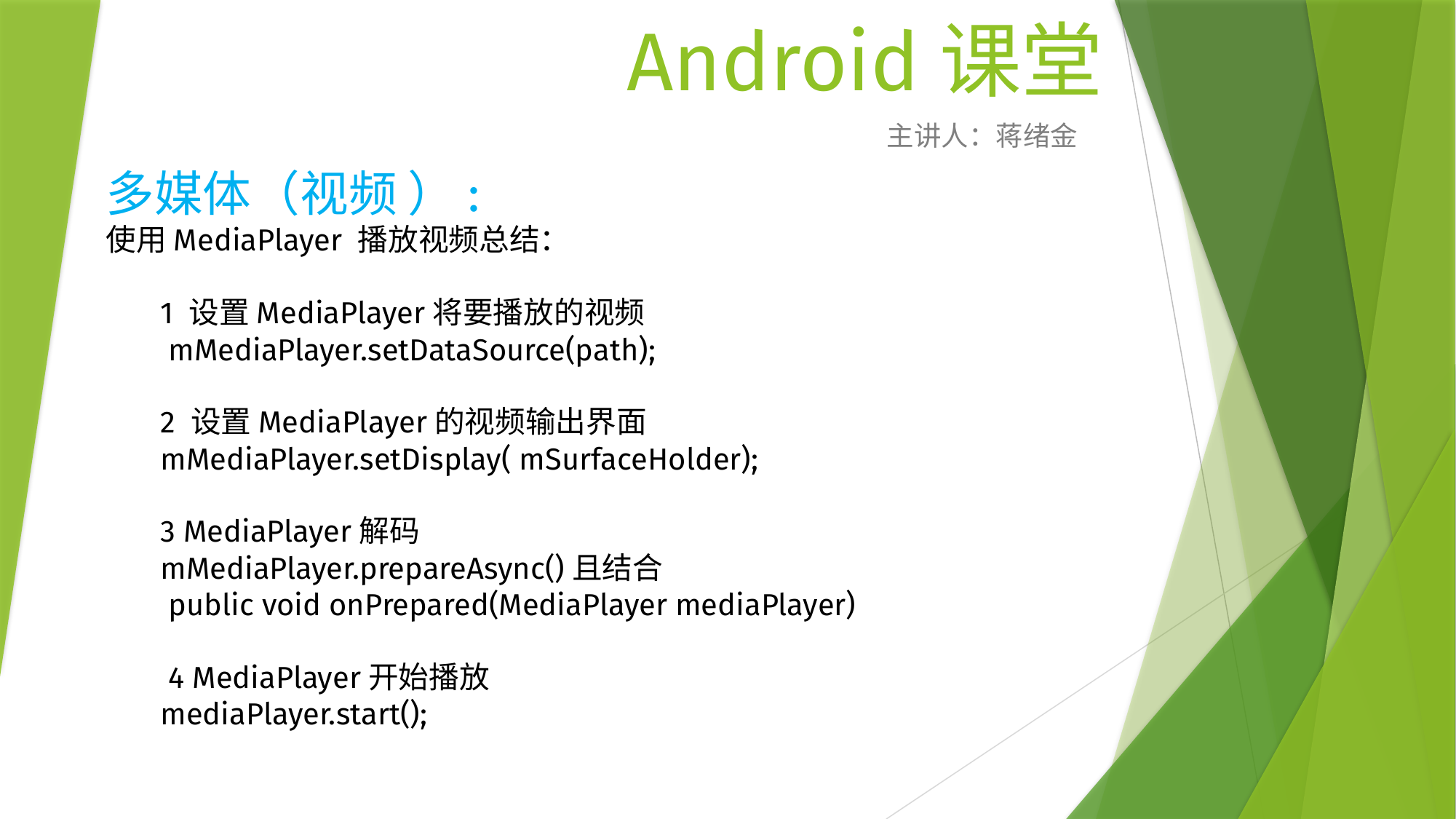

# Android课堂
主讲人：蒋绪金
多媒体（视频 ）:
使用MediaPlayer 播放视频总结：

1 设置MediaPlayer将要播放的视频
 mMediaPlayer.setDataSource(path);

2 设置MediaPlayer的视频输出界面
mMediaPlayer.setDisplay( mSurfaceHolder);

3 MediaPlayer解码
mMediaPlayer.prepareAsync()且结合
 public void onPrepared(MediaPlayer mediaPlayer)

 4 MediaPlayer开始播放
mediaPlayer.start();